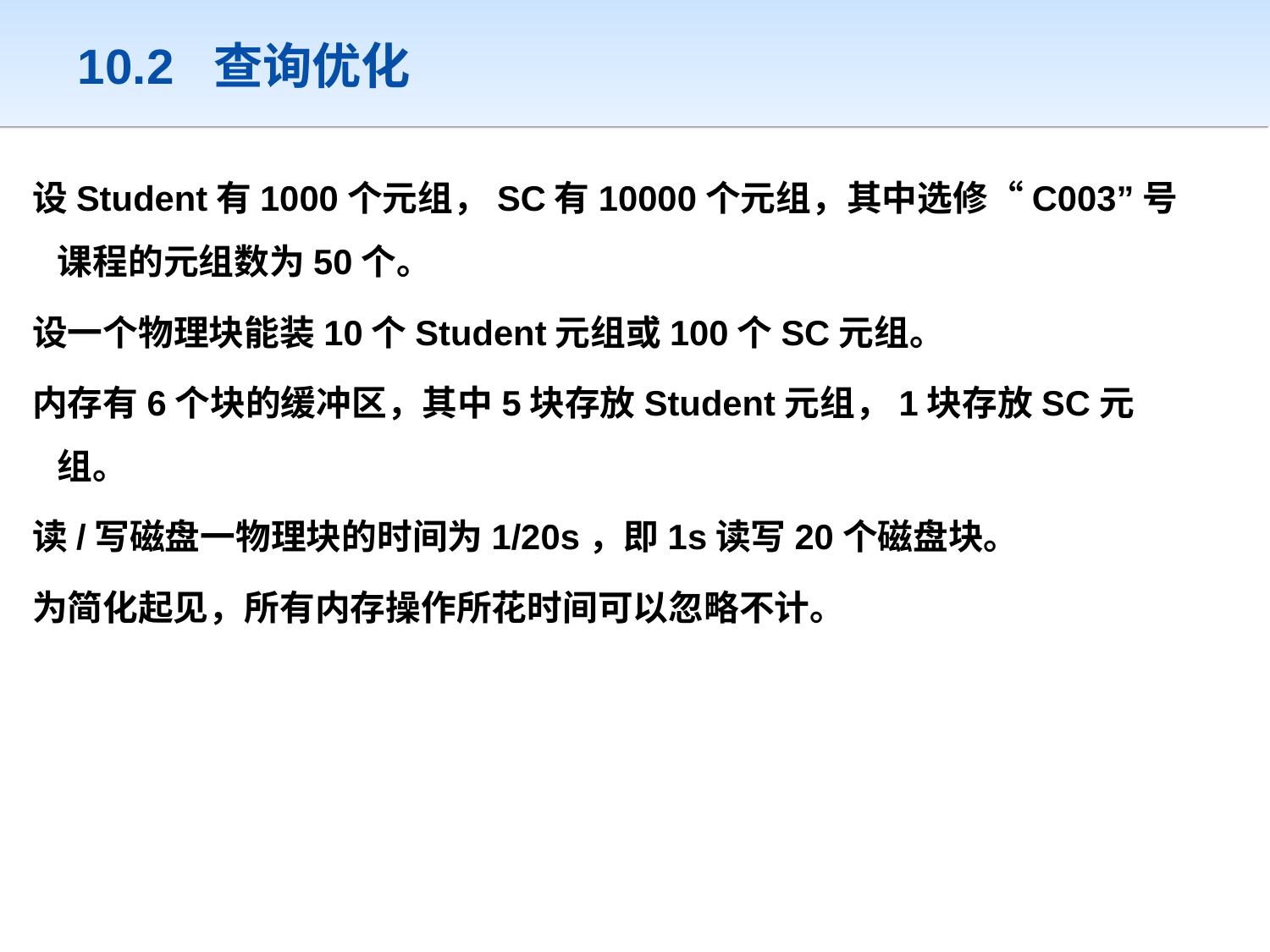

# 10.2  查询优化
设Student有1000个元组，SC有10000个元组，其中选修“C003”号课程的元组数为50个。
设一个物理块能装10个Student元组或100个SC元组。
内存有6个块的缓冲区，其中5块存放Student元组，1块存放SC元组。
读/写磁盘一物理块的时间为1/20s，即1s读写20个磁盘块。
为简化起见，所有内存操作所花时间可以忽略不计。